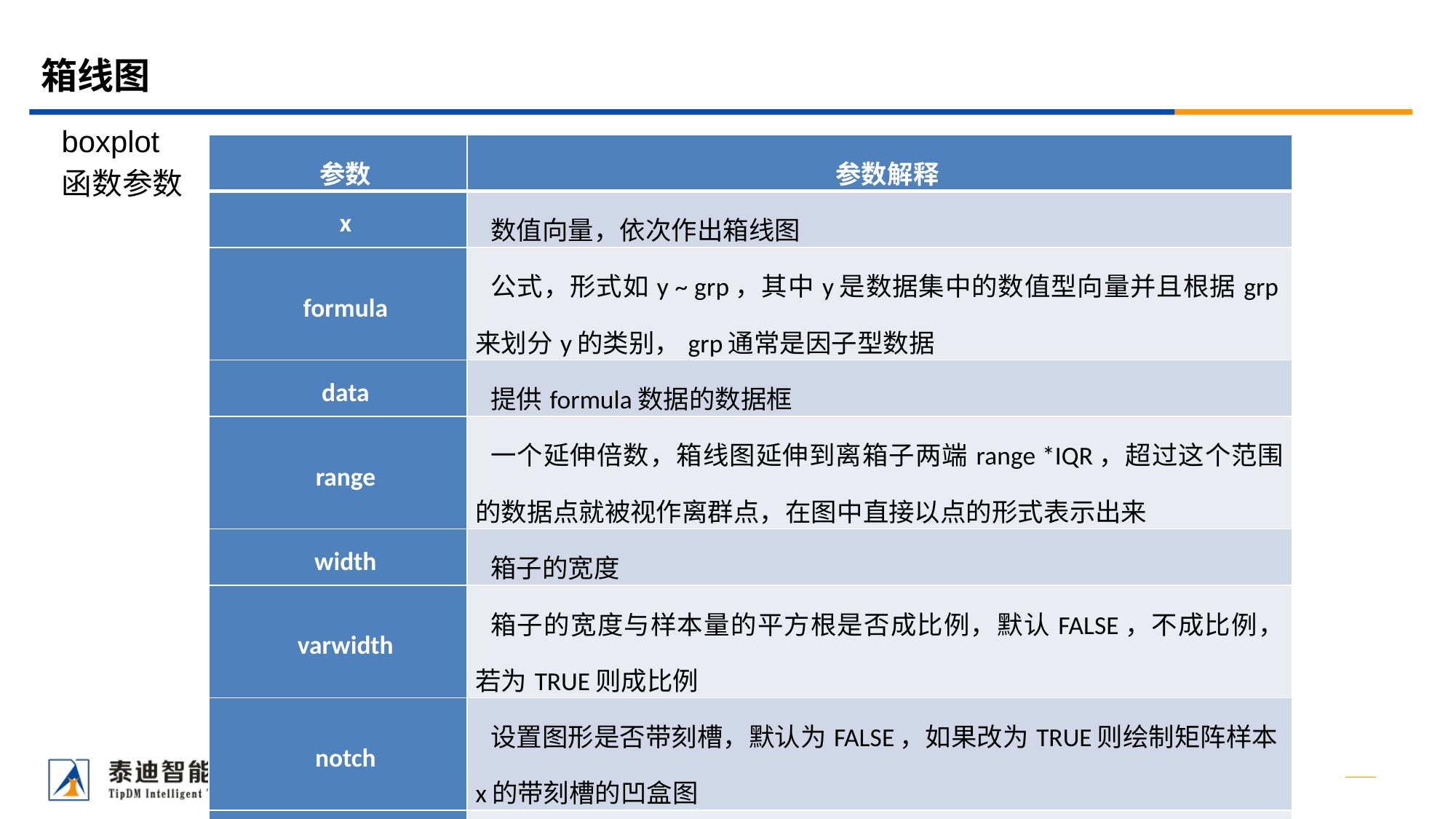

# 箱线图
| 参数 | 参数解释 |
| --- | --- |
| x | 数值向量，依次作出箱线图 |
| formula | 公式，形式如y ~ grp，其中y是数据集中的数值型向量并且根据grp来划分y的类别，grp通常是因子型数据 |
| data | 提供formula数据的数据框 |
| range | 一个延伸倍数，箱线图延伸到离箱子两端range \*IQR，超过这个范围的数据点就被视作离群点，在图中直接以点的形式表示出来 |
| width | 箱子的宽度 |
| varwidth | 箱子的宽度与样本量的平方根是否成比例，默认FALSE，不成比例，若为TRUE则成比例 |
| notch | 设置图形是否带刻槽，默认为FALSE，如果改为TRUE则绘制矩阵样本x的带刻槽的凹盒图 |
| horizontal | 改变图形的方向，默认为FALSE，垂直画图；TURE为水平画图 |
| add | 是否将箱线图添加到现有图形上，默认为FALSE |
boxplot
函数参数